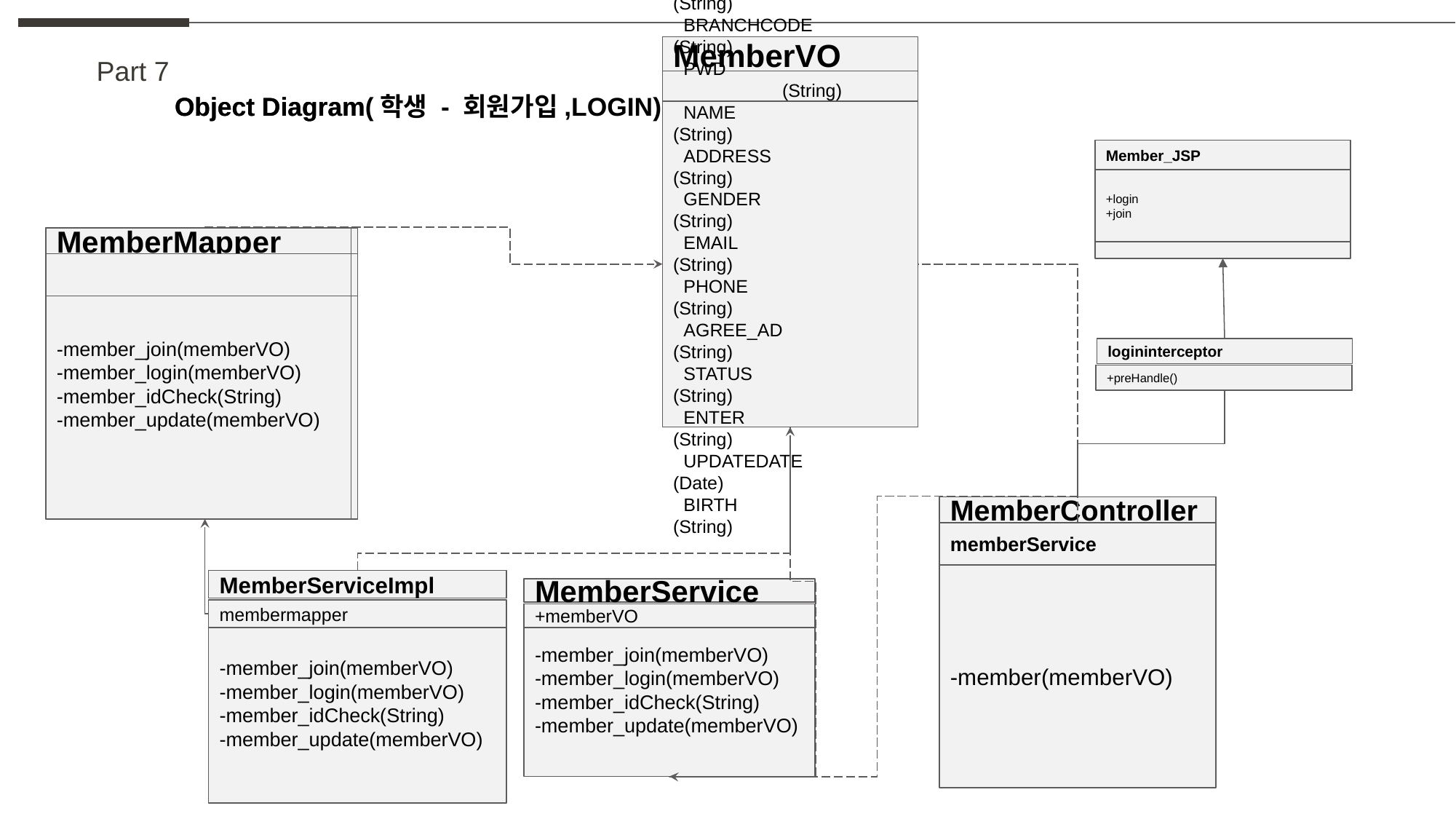

MemberVO

  STU_ID		(String)
  BRANCHCODE	(String)
  PWD			(String)
  NAME		(String)
  ADDRESS		(String)
  GENDER		(String)
  EMAIL		(String)
  PHONE		(String)
  AGREE_AD	(String)
  STATUS		(String)
  ENTER		(String)
  UPDATEDATE	(Date)
  BIRTH		(String)

Part 7
Object Diagram
Object Diagram(학생 - 회원가입,LOGIN)
Member_JSP
+login
+join
MemberMapper

-member_join(memberVO)
-member_login(memberVO)
-member_idCheck(String)
-member_update(memberVO)

MemberMapper

-member_join(memberVO)
-member_login(memberVO)
-member_idCheck(String)
-member_update(memberVO)

logininterceptor
+preHandle()
+preHandle()
MemberController
memberService
-member(memberVO)
MemberServiceImpl
MemberService
membermapper
+memberVO
-member_join(memberVO)
-member_login(memberVO)
-member_idCheck(String)
-member_update(memberVO)

-member_join(memberVO)
-member_login(memberVO)
-member_idCheck(String)
-member_update(memberVO)